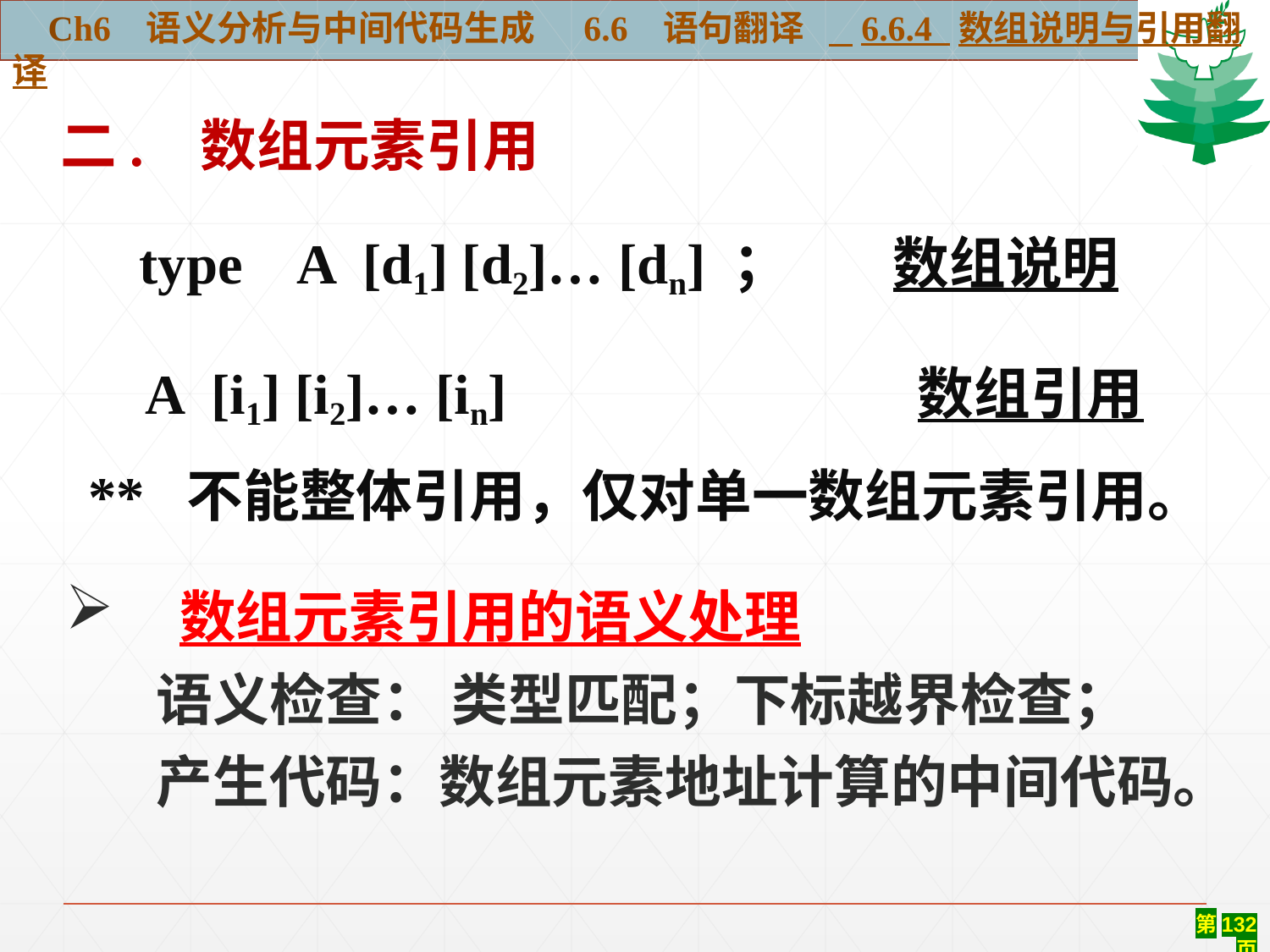

Ch6   语义分析与中间代码生成     6.6   语句翻译      6.6.4  数组说明与引用翻译
二.   数组元素引用
type    A  [d1] [d2]… [dn] ；        数组说明
      A  [i1] [i2]… [in]                            数组引用
  **  不能整体引用，仅对单一数组元素引用。
    数组元素引用的语义处理
      语义检查： 类型匹配；下标越界检查；
      产生代码：数组元素地址计算的中间代码。